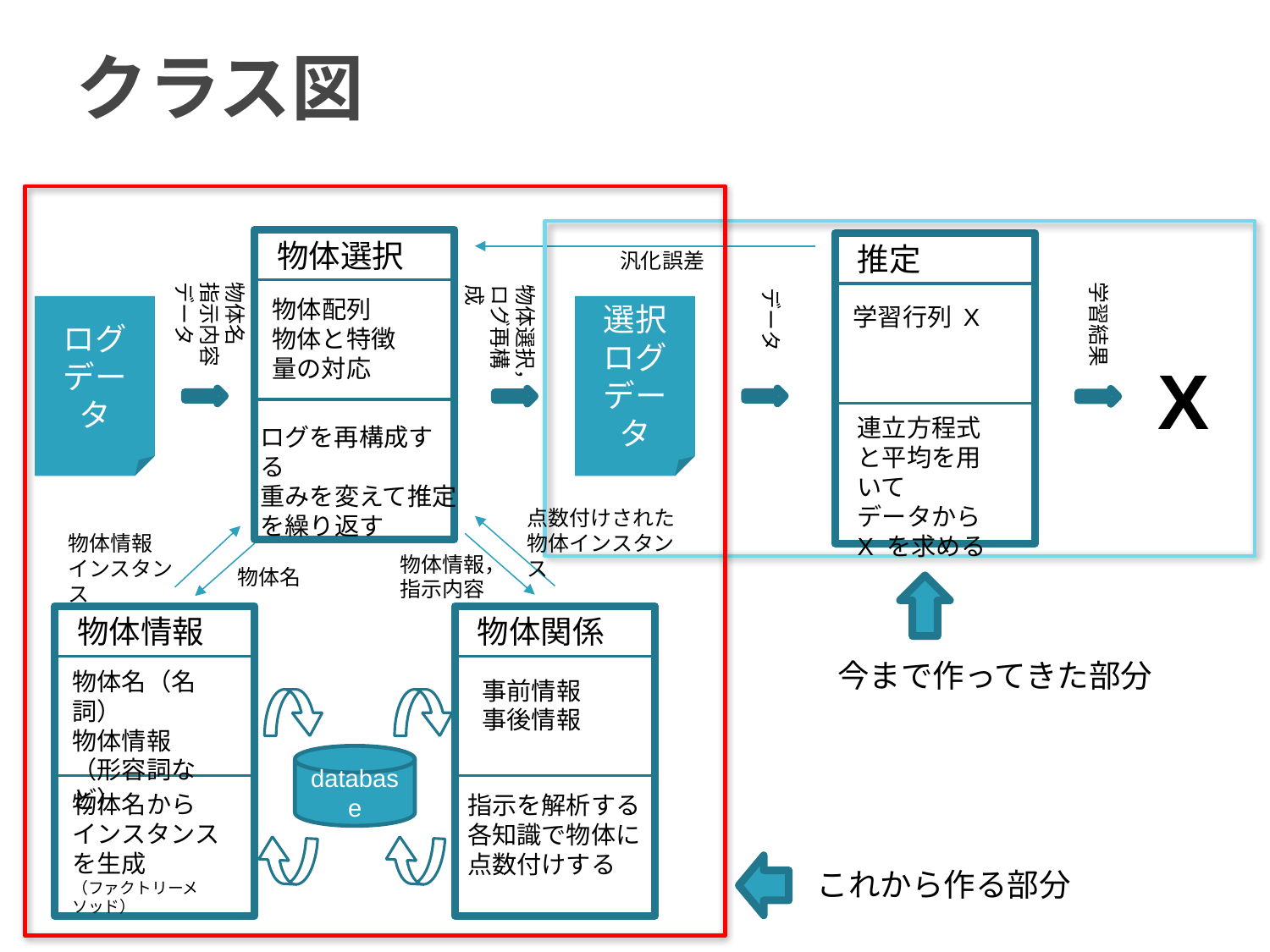

# クラス図

物体選択

推定
汎化誤差
物体名
指示内容
データ
学習結果
物体選択，
ログ再構成
データ

物体配列
物体と特徴量の対応
学習行列 X
ログデータ
選択
ログデータ
X

連立方程式と平均を用いて
データから X を求める
ログを再構成する
重みを変えて推定を繰り返す
点数付けされた
物体インスタンス
物体情報
インスタンス
物体情報，
指示内容
物体名

物体情報
物体関係
今まで作ってきた部分

物体名（名詞）
物体情報
（形容詞など）
事前情報
事後情報

database

物体名から
インスタンスを生成
（ファクトリーメソッド）
指示を解析する
各知識で物体に点数付けする

これから作る部分